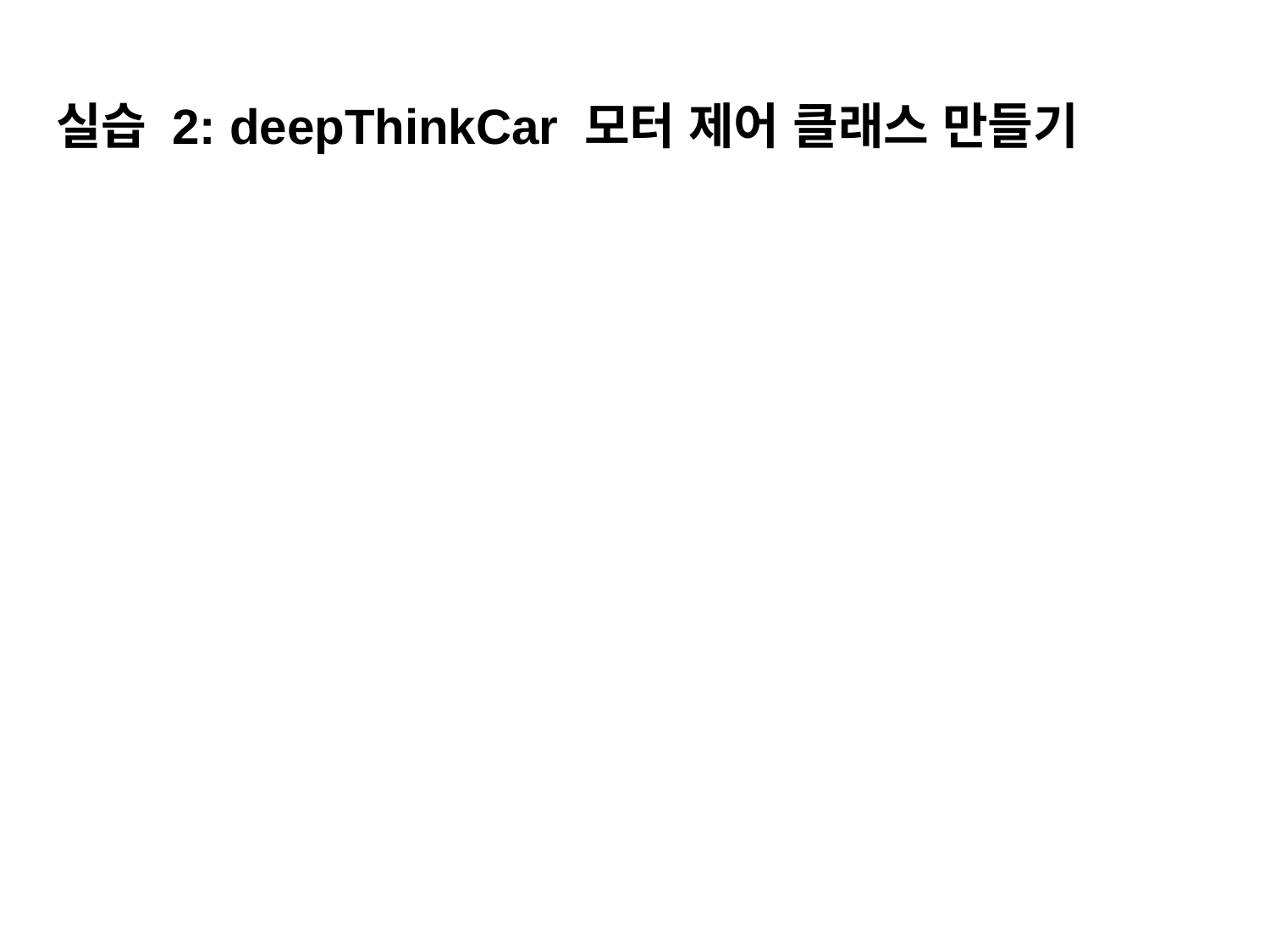

# 실습 2: deepThinkCar 모터 제어 클래스 만들기